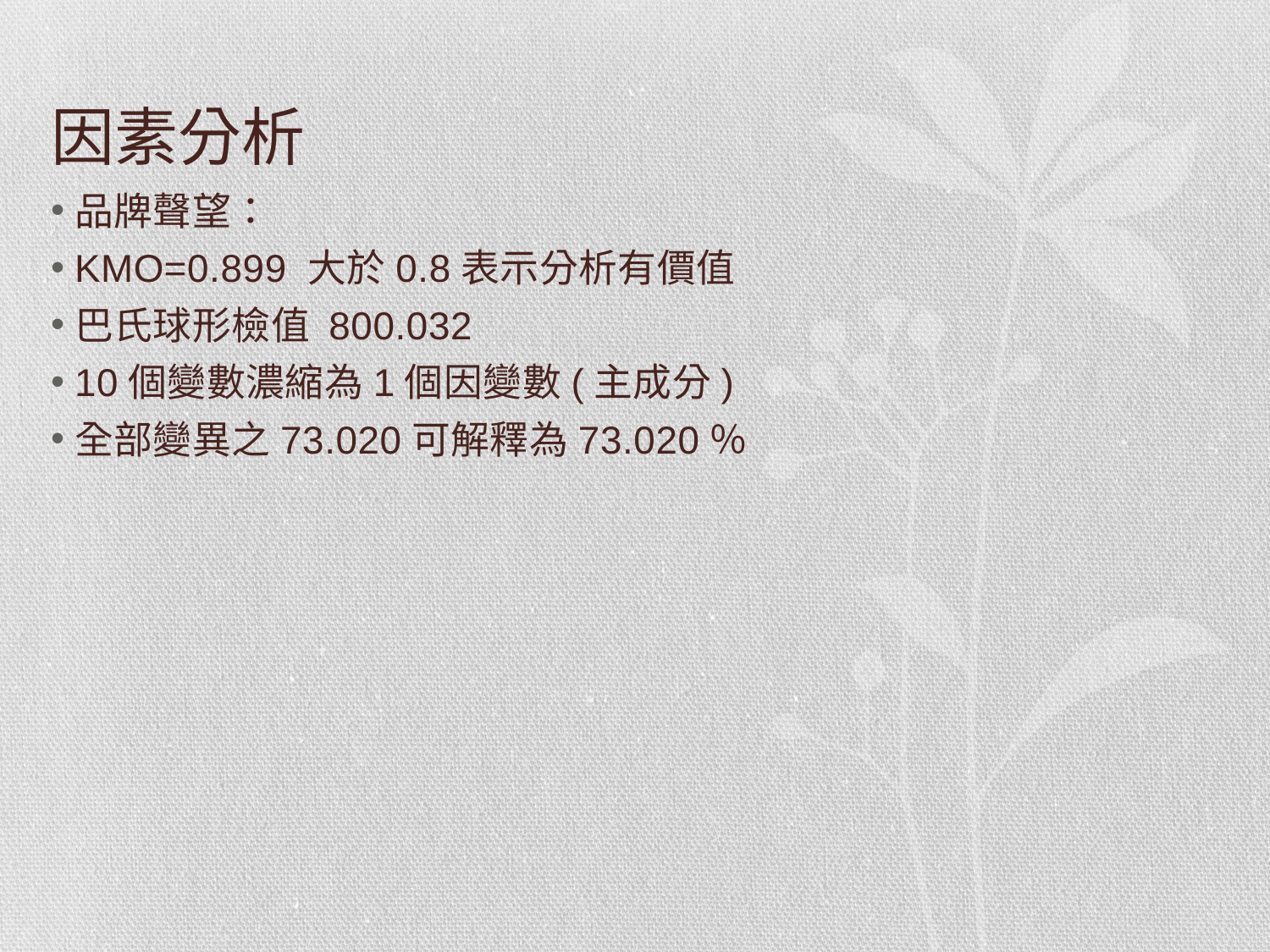

# 因素分析
品牌聲望：
KMO=0.899 大於0.8表示分析有價值
巴氏球形檢值 800.032
10個變數濃縮為1個因變數(主成分)
全部變異之73.020可解釋為73.020％